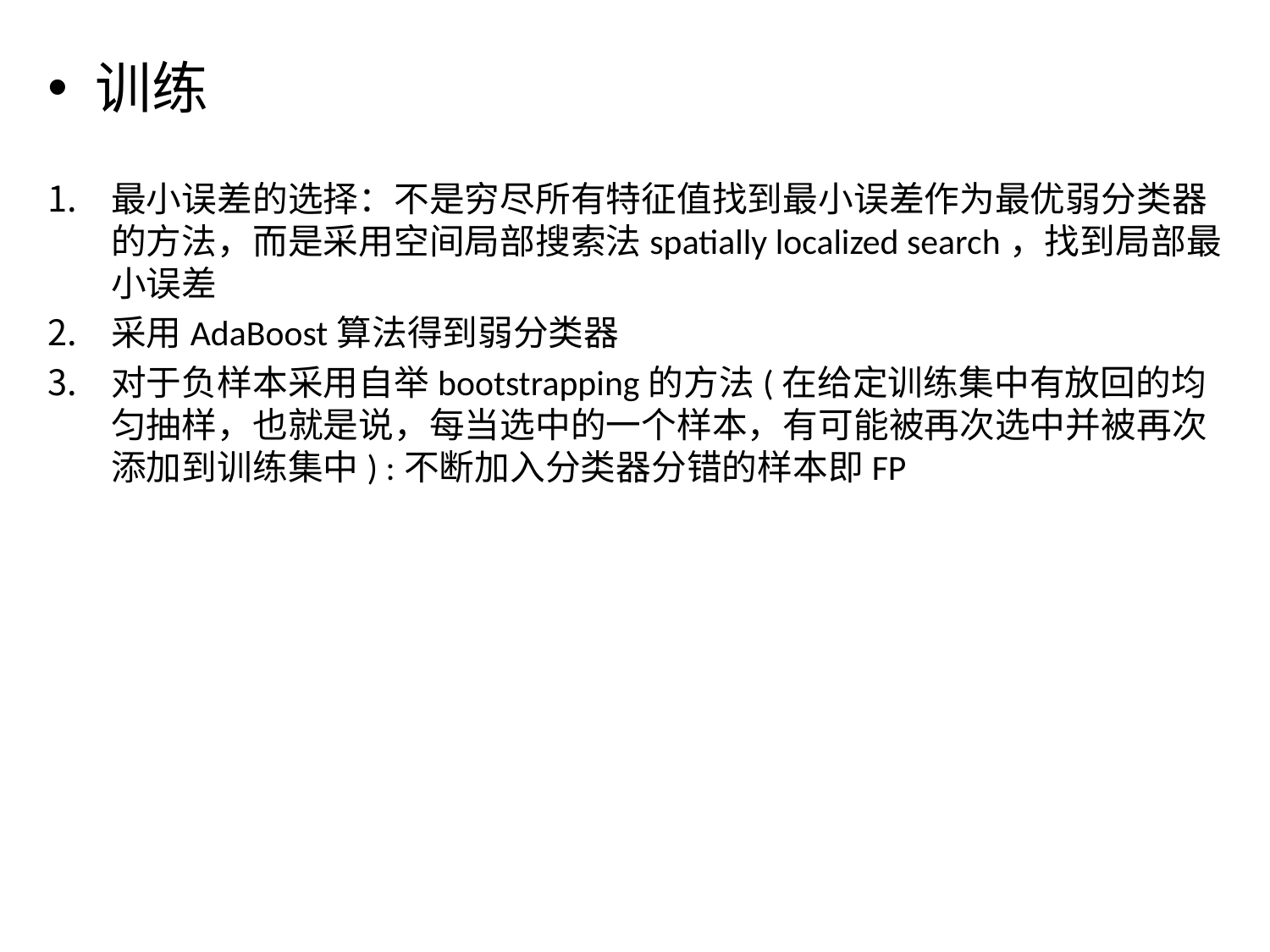

训练

最小误差的选择：不是穷尽所有特征值找到最小误差作为最优弱分类器的方法，而是采用空间局部搜索法spatially localized search，找到局部最小误差
采用AdaBoost算法得到弱分类器
对于负样本采用自举bootstrapping的方法(在给定训练集中有放回的均匀抽样，也就是说，每当选中的一个样本，有可能被再次选中并被再次添加到训练集中) :不断加入分类器分错的样本即FP